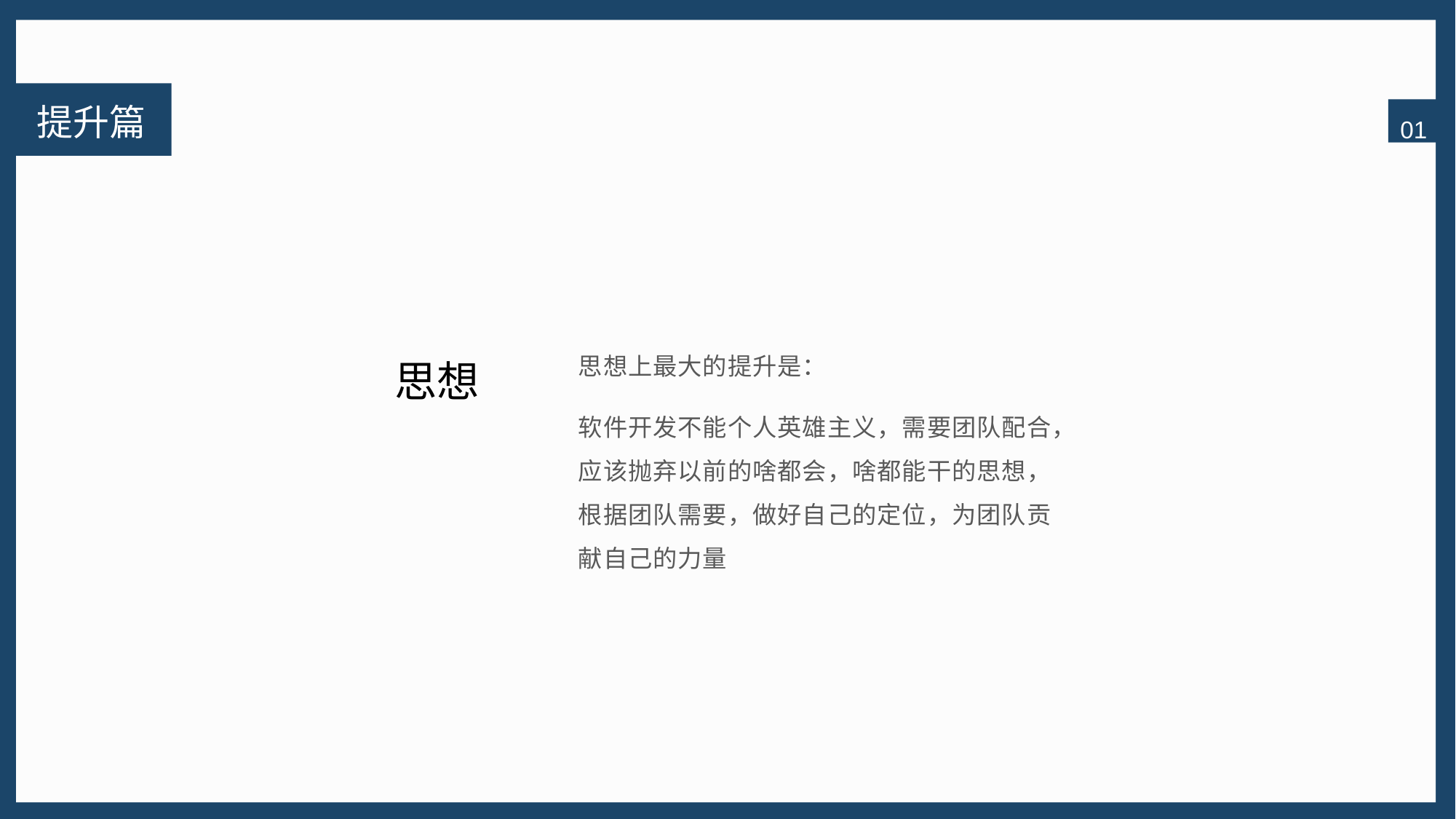

# 提升篇
01
思想上最大的提升是：
软件开发不能个人英雄主义，需要团队配合，应该抛弃以前的啥都会，啥都能干的思想，根据团队需要，做好自己的定位，为团队贡献自己的力量
思想